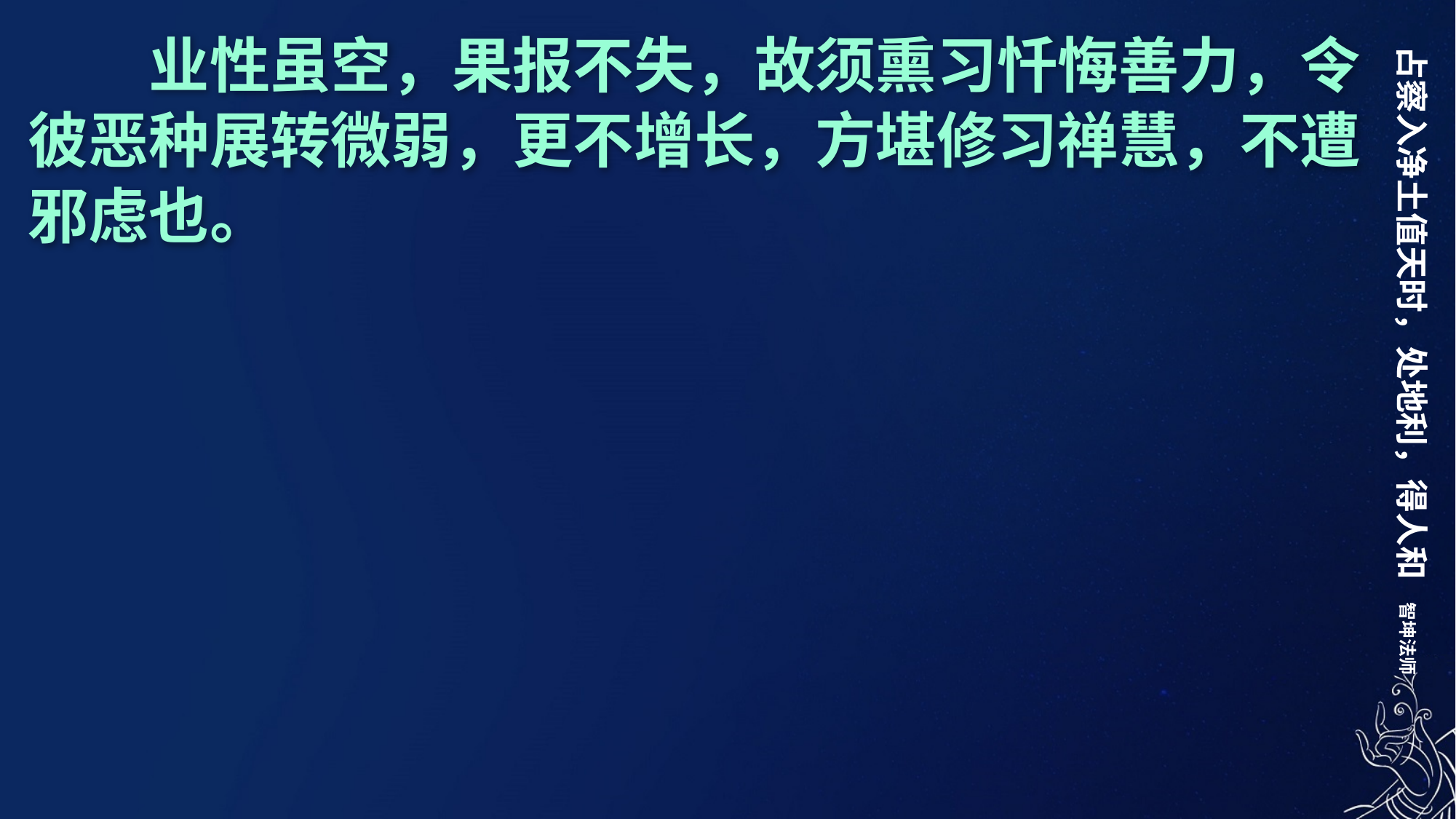

业性虽空，果报不失，故须熏习忏悔善力，令彼恶种展转微弱，更不增长，方堪修习禅慧，不遭邪虑也。